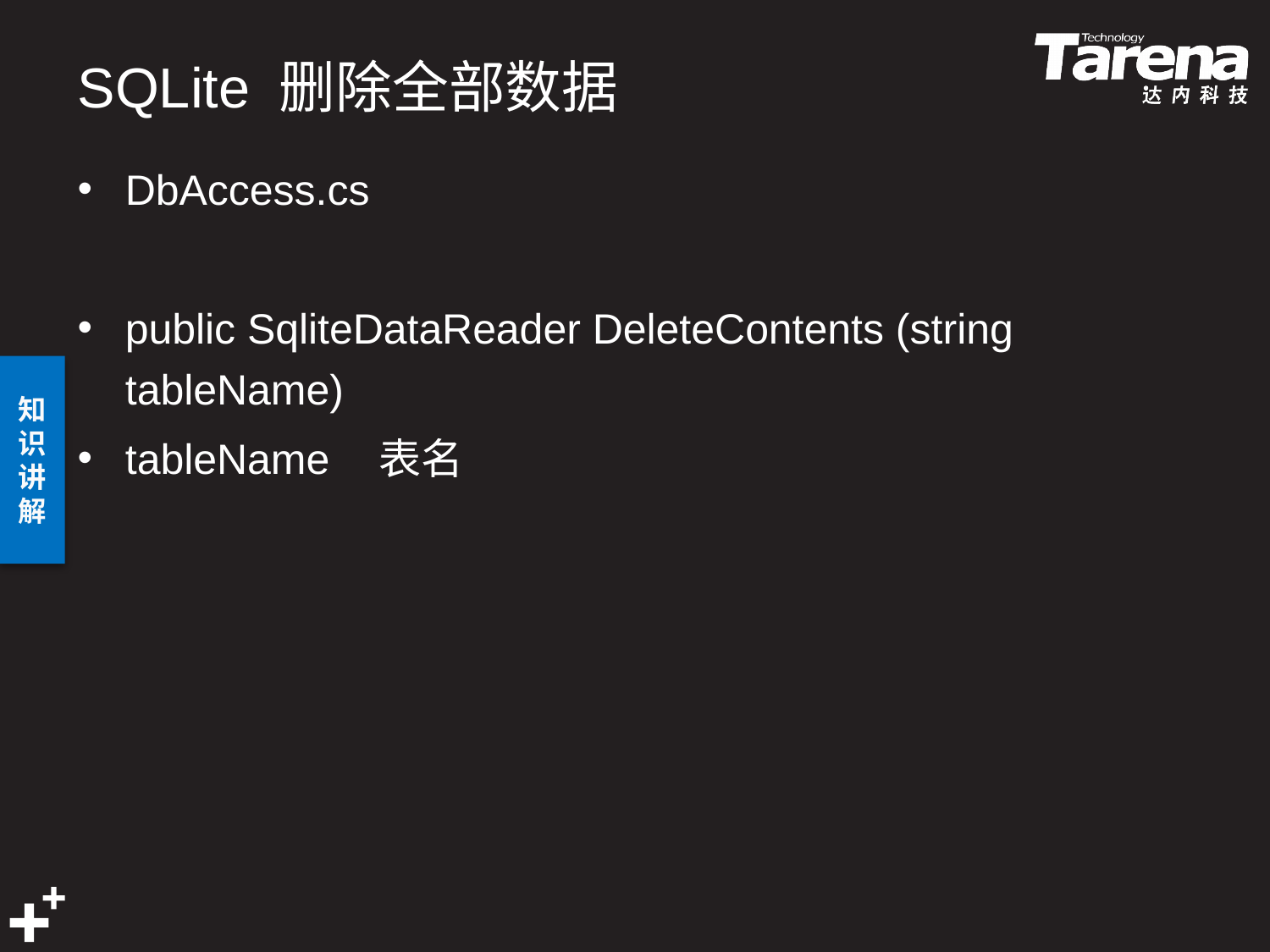

# SQLite 删除全部数据
DbAccess.cs

public SqliteDataReader DeleteContents (string tableName)
tableName 	表名